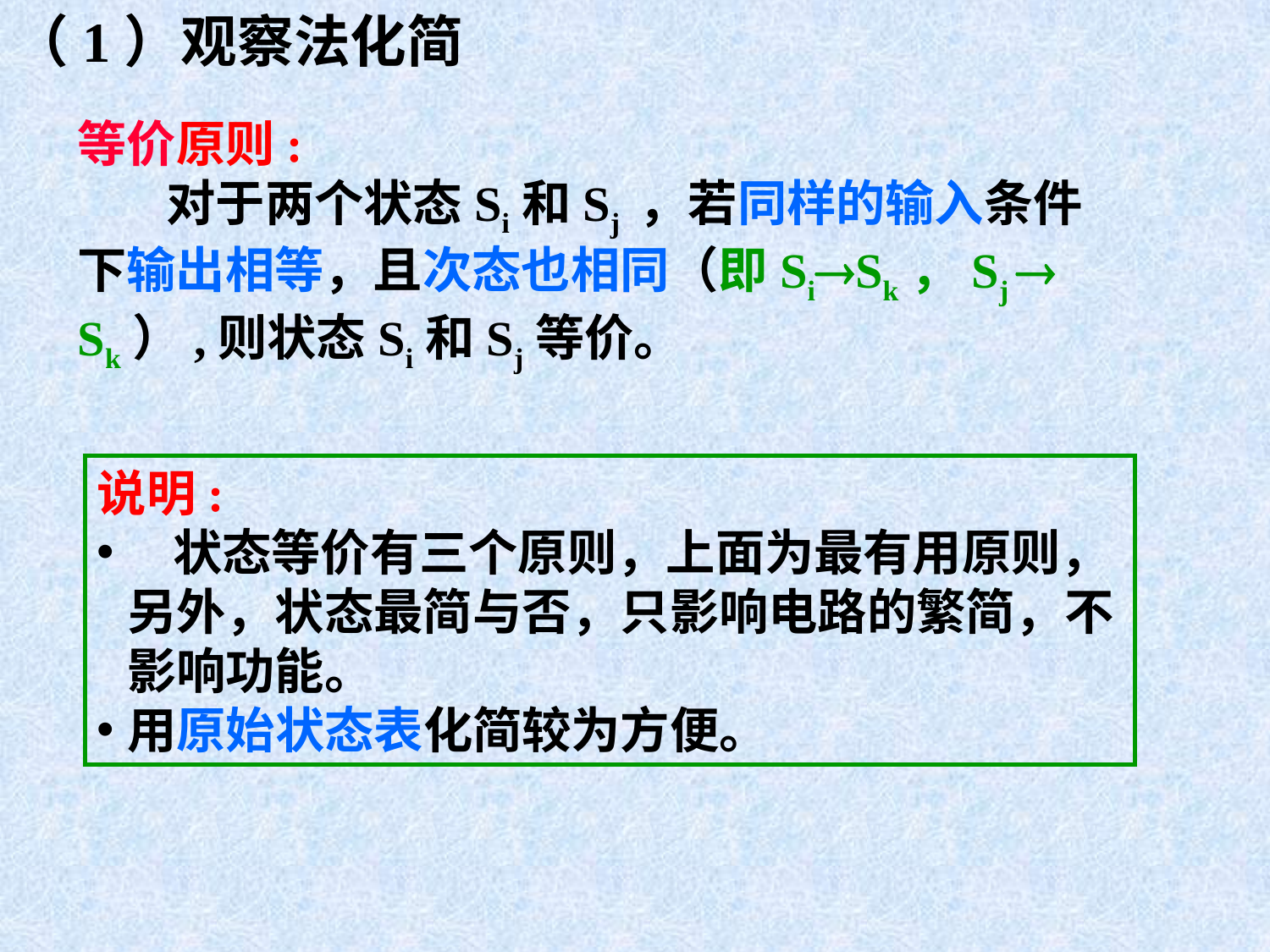

（1）观察法化简

等价原则:
       对于两个状态Si和Sj ，若同样的输入条件下输出相等，且次态也相同（即Si→Sk，Sj → Sk）,则状态Si和Sj等价。
说明:
   状态等价有三个原则，上面为最有用原则，另外，状态最简与否，只影响电路的繁简，不影响功能。
用原始状态表化简较为方便。